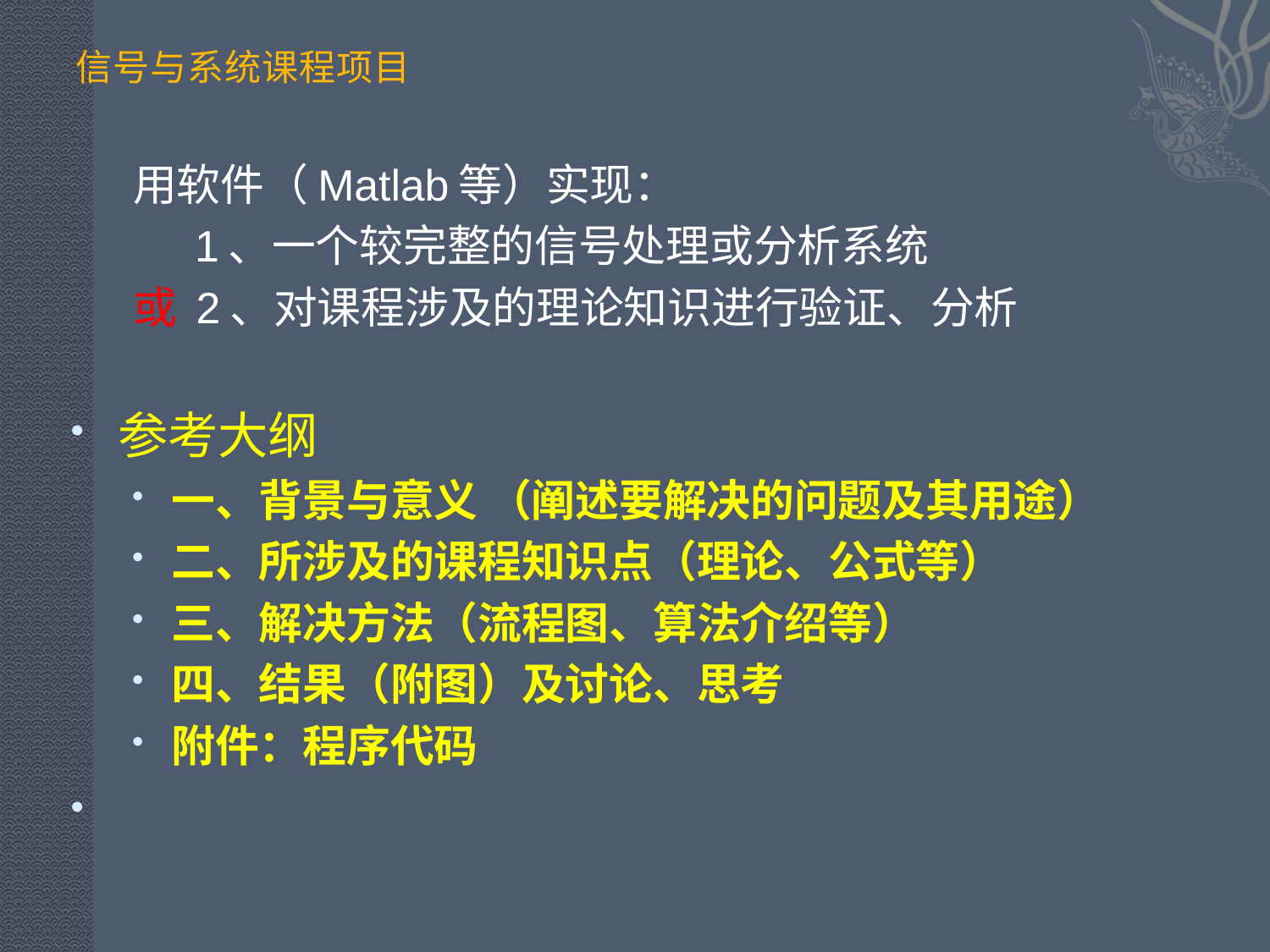

# 信号与系统课程项目

用软件（Matlab等）实现：
     1、一个较完整的信号处理或分析系统
或 2、对课程涉及的理论知识进行验证、分析

参考大纲
一、背景与意义 （阐述要解决的问题及其用途）
二、所涉及的课程知识点（理论、公式等）
三、解决方法（流程图、算法介绍等）
四、结果（附图）及讨论、思考
附件：程序代码